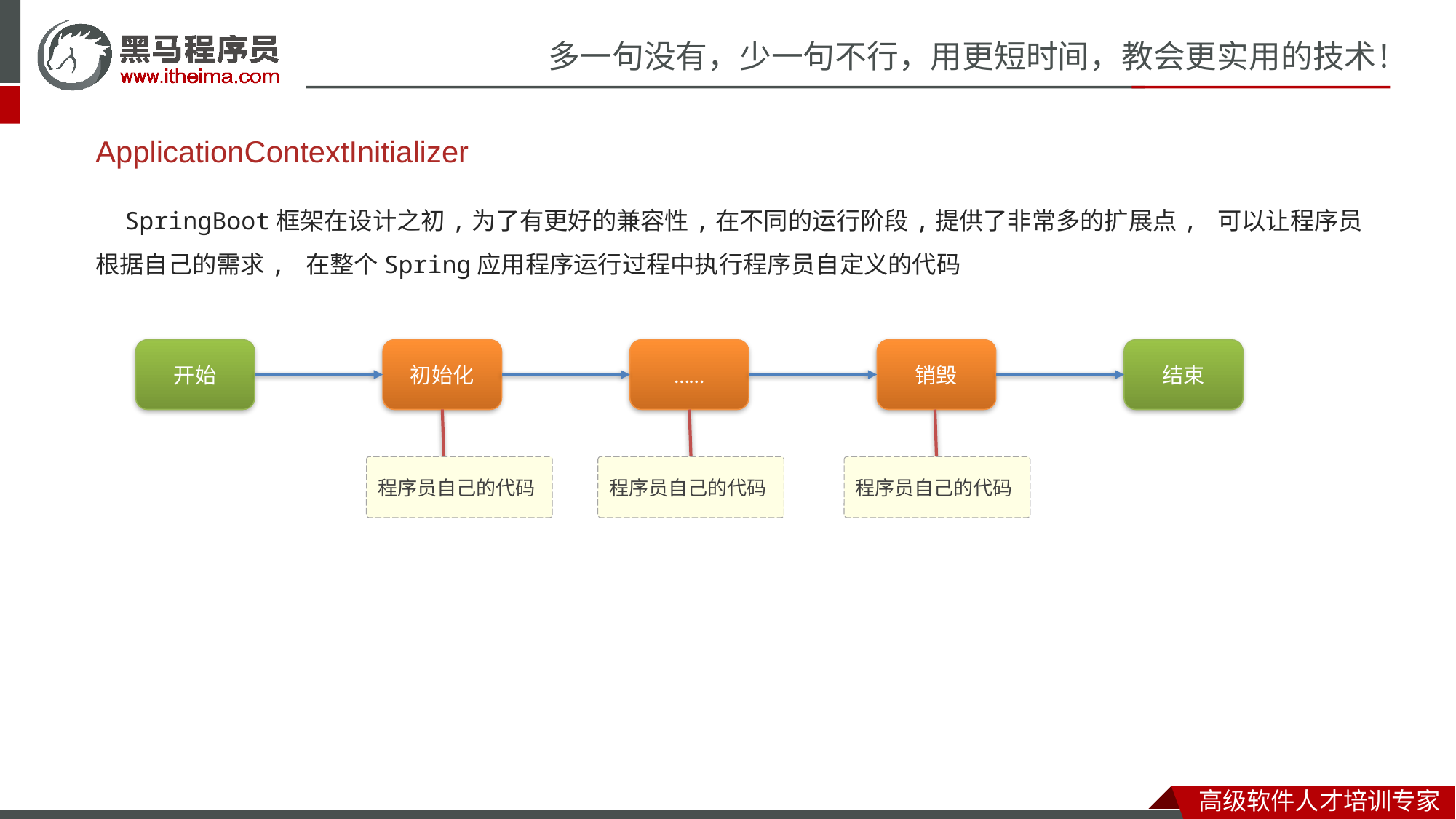

# ApplicationContextInitializer
  SpringBoot框架在设计之初,为了有更好的兼容性,在不同的运行阶段,提供了非常多的扩展点, 可以让程序员根据自己的需求, 在整个Spring应用程序运行过程中执行程序员自定义的代码
开始
初始化
……
销毁
结束
程序员自己的代码
程序员自己的代码
程序员自己的代码